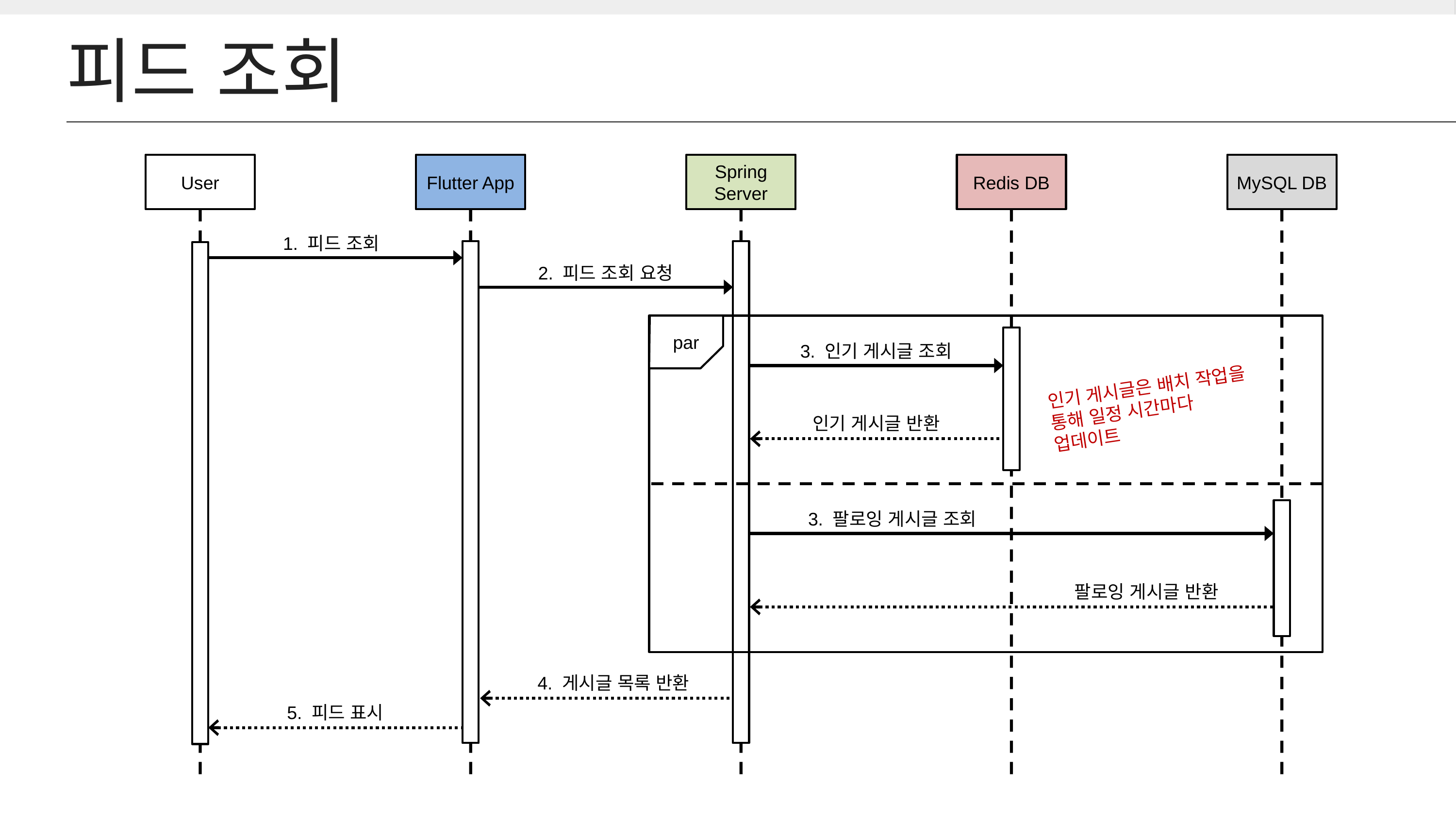

# 피드 조회
User
MySQL DB
Flutter App
Spring Server
Redis DB
1. 피드 조회

2. 피드 조회 요청

par

3. 인기 게시글 조회
인기 게시글은 배치 작업을 통해 일정 시간마다 업데이트
인기 게시글 반환

3. 팔로잉 게시글 조회
팔로잉 게시글 반환
4. 게시글 목록 반환
5. 피드 표시